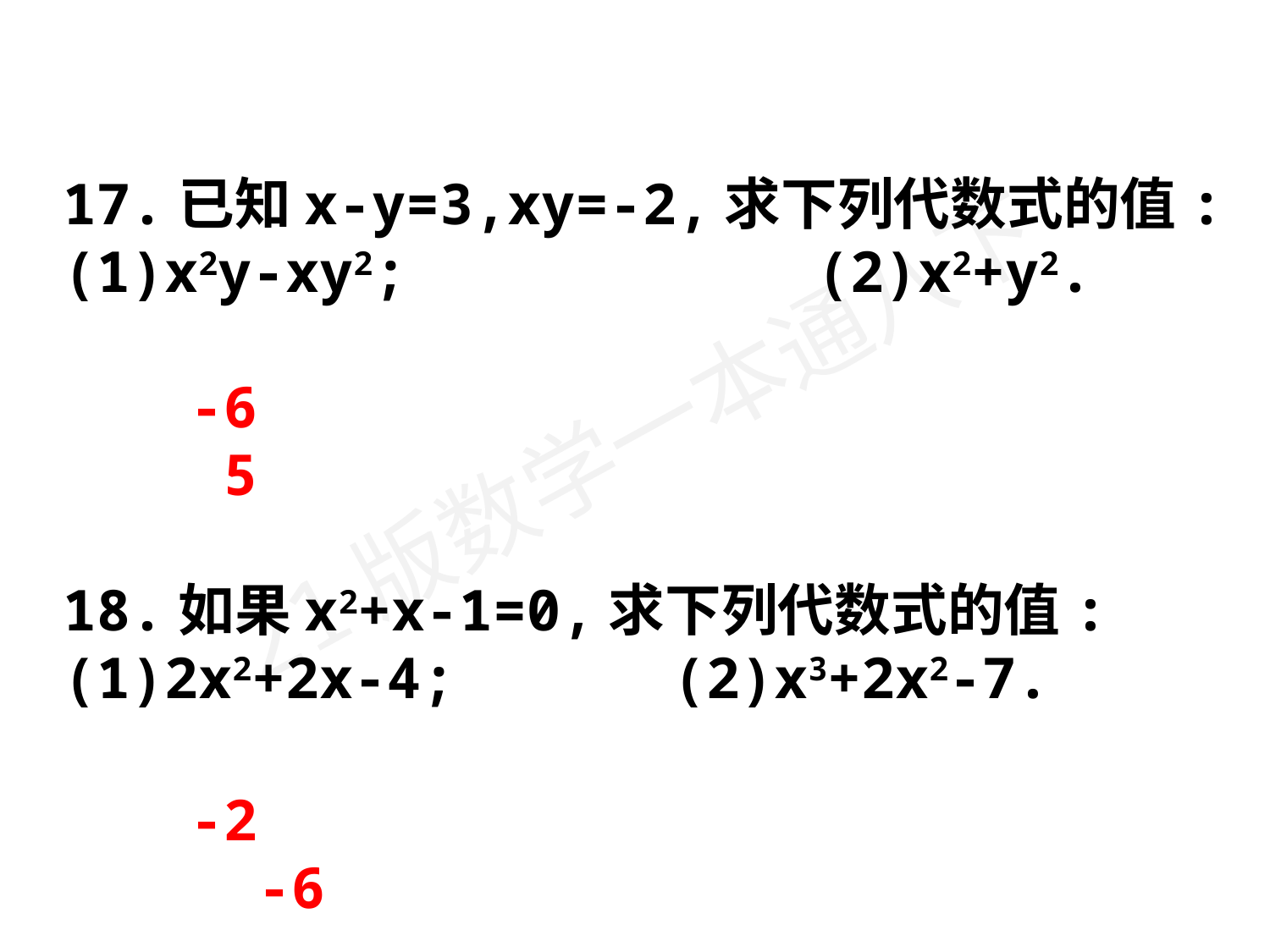

17.已知x-y=3,xy=-2,求下列代数式的值:
(1)x2y-xy2;	           (2)x2+y2.

18.如果x2+x-1=0,求下列代数式的值:
(1)2x2+2x-4;	   (2)x3+2x2-7.
-6	                  5
-2	                 -6